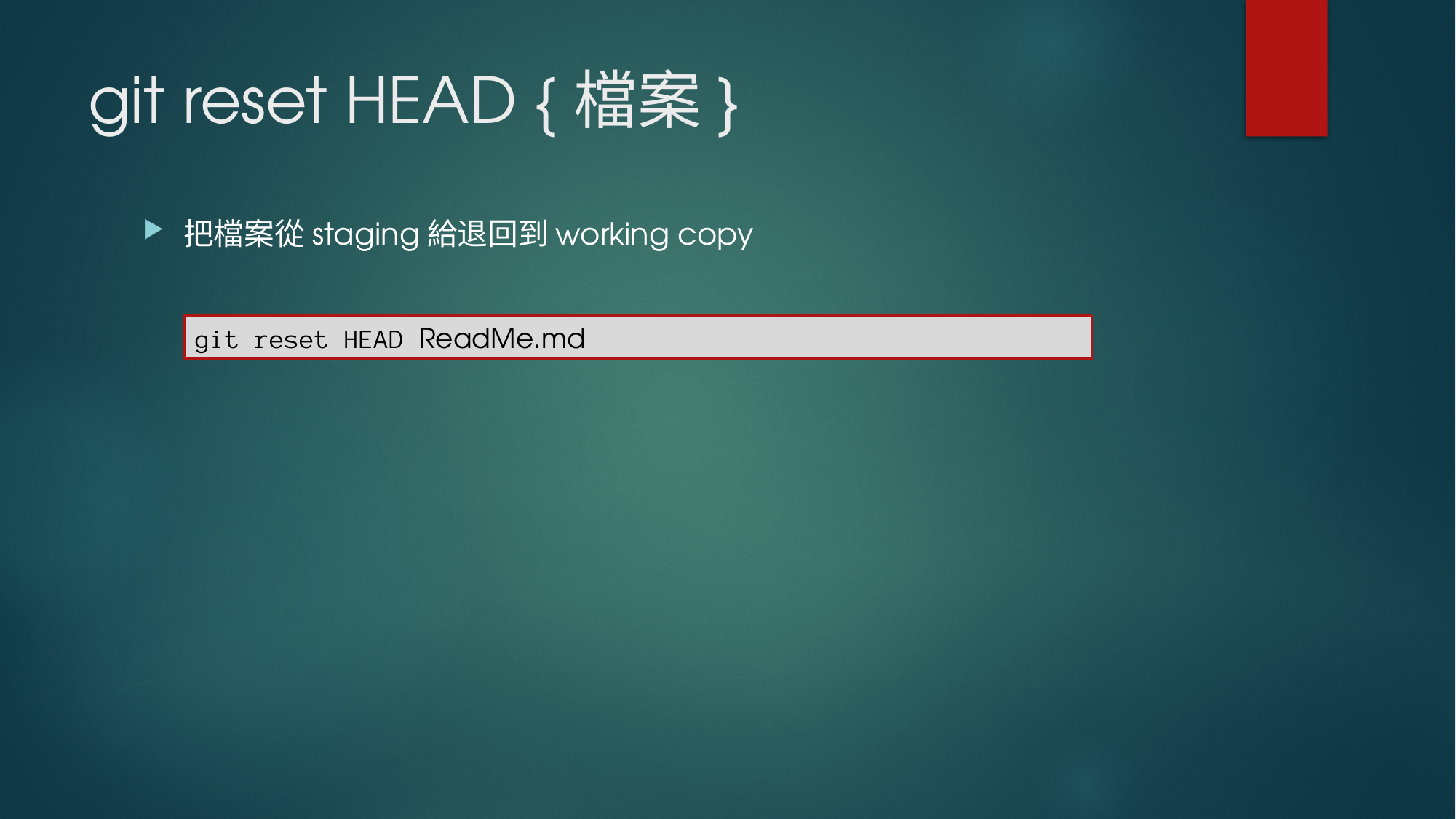

# git reset HEAD {檔案}
把檔案從staging給退回到working copy

git reset HEAD ReadMe.md